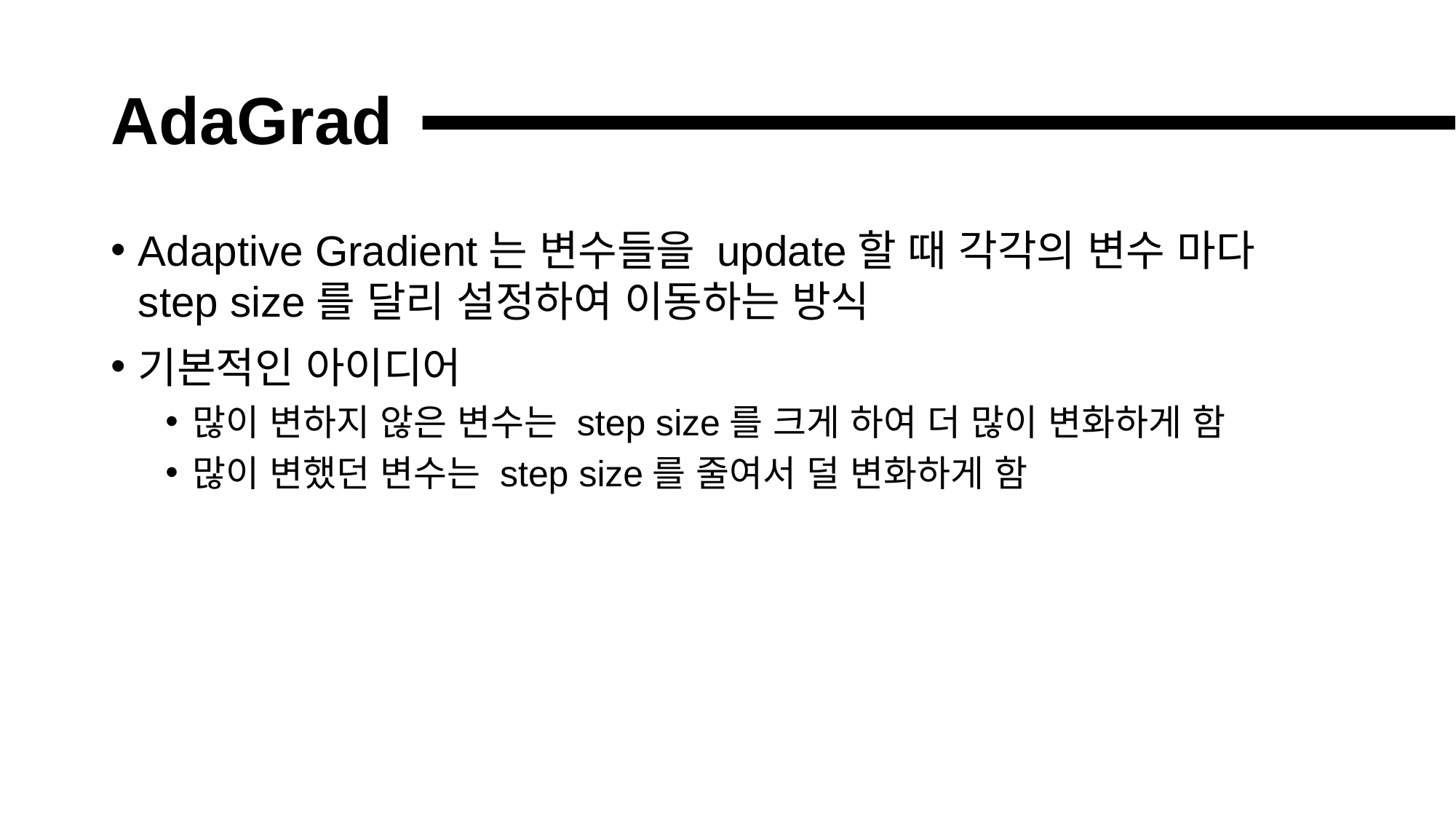

# AdaGrad
Adaptive Gradient는 변수들을 update할 때 각각의 변수 마다 step size를 달리 설정하여 이동하는 방식
기본적인 아이디어
많이 변하지 않은 변수는 step size를 크게 하여 더 많이 변화하게 함
많이 변했던 변수는 step size를 줄여서 덜 변화하게 함